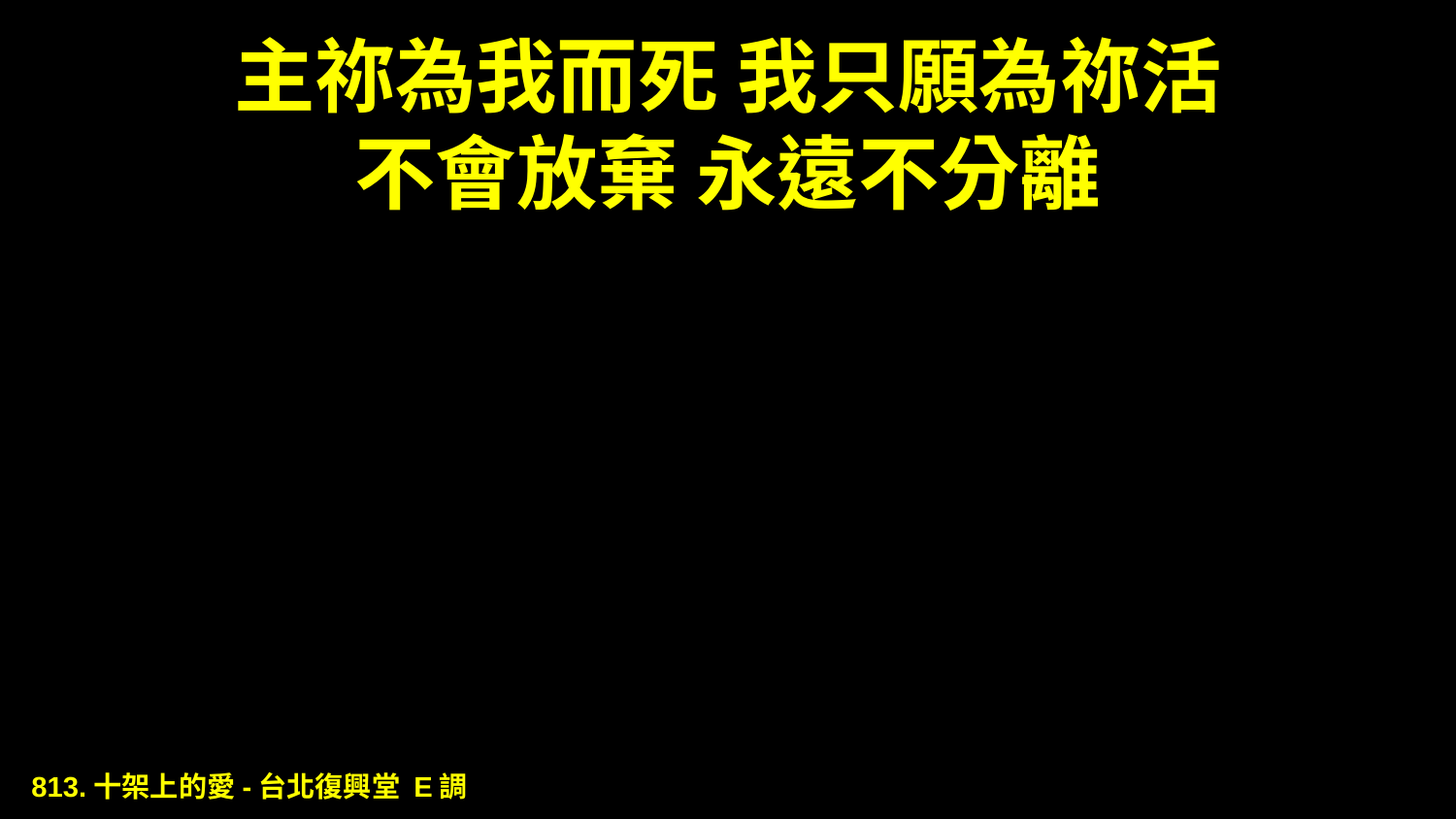

# 主祢為我而死 我只願為祢活 不會放棄 永遠不分離
813.十架上的愛-台北復興堂 E調